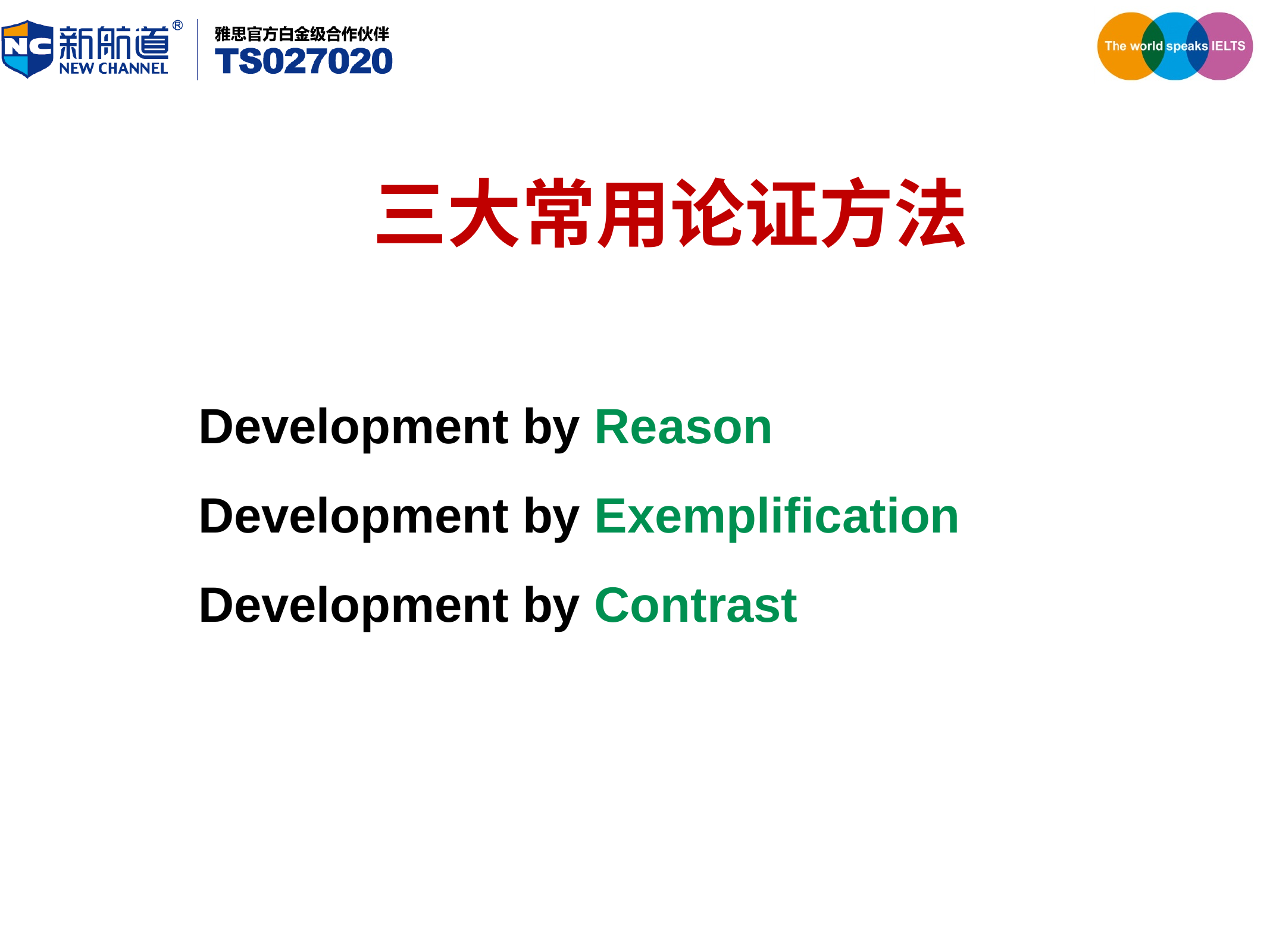

三大常用论证方法
Development by Reason
Development by Exemplification
Development by Contrast